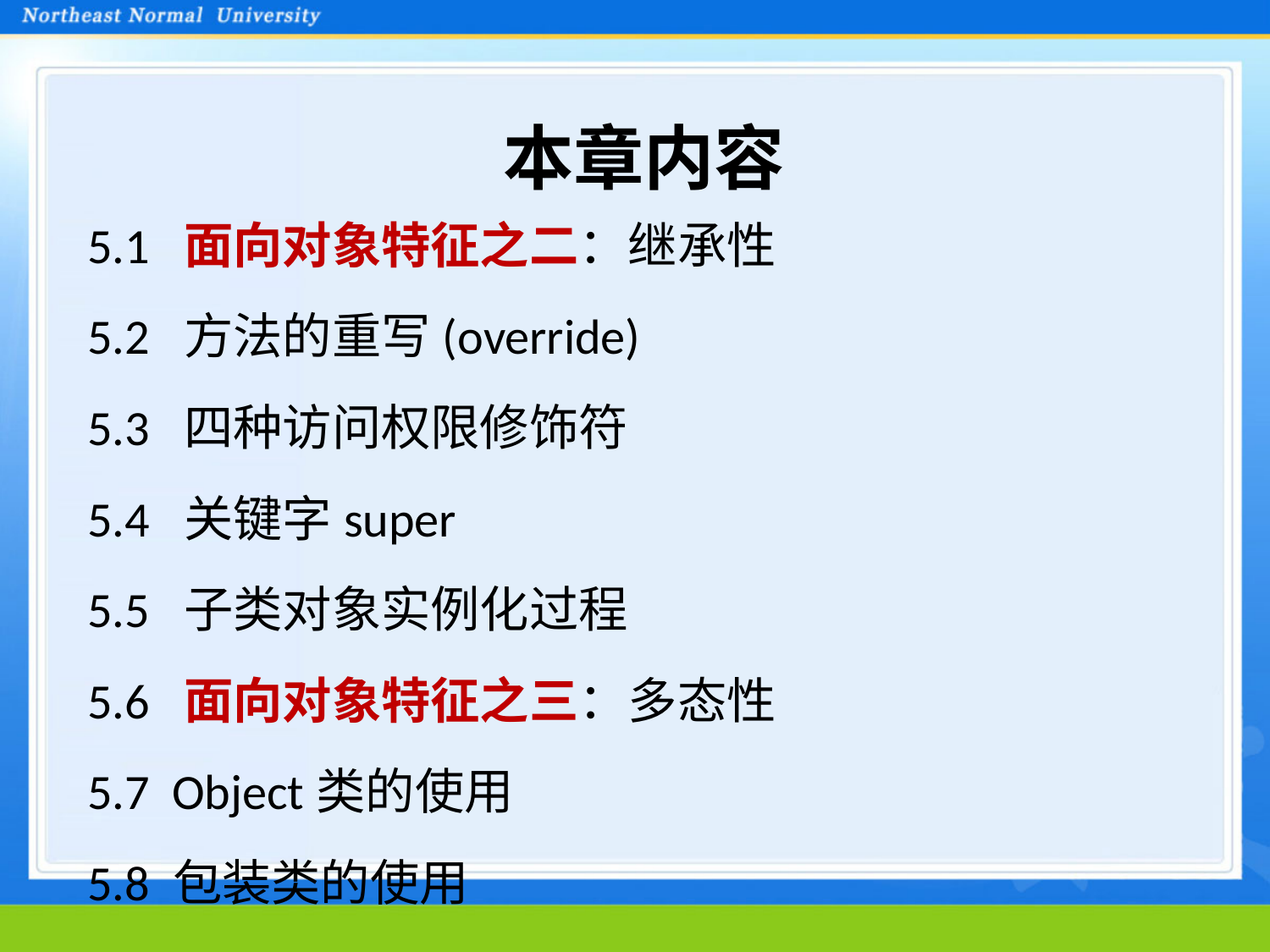

# 本章内容
5.1  面向对象特征之二：继承性
5.2  方法的重写(override)
5.3  四种访问权限修饰符
5.4  关键字super
5.5  子类对象实例化过程
5.6  面向对象特征之三：多态性
5.7  Object类的使用
5.8 包装类的使用